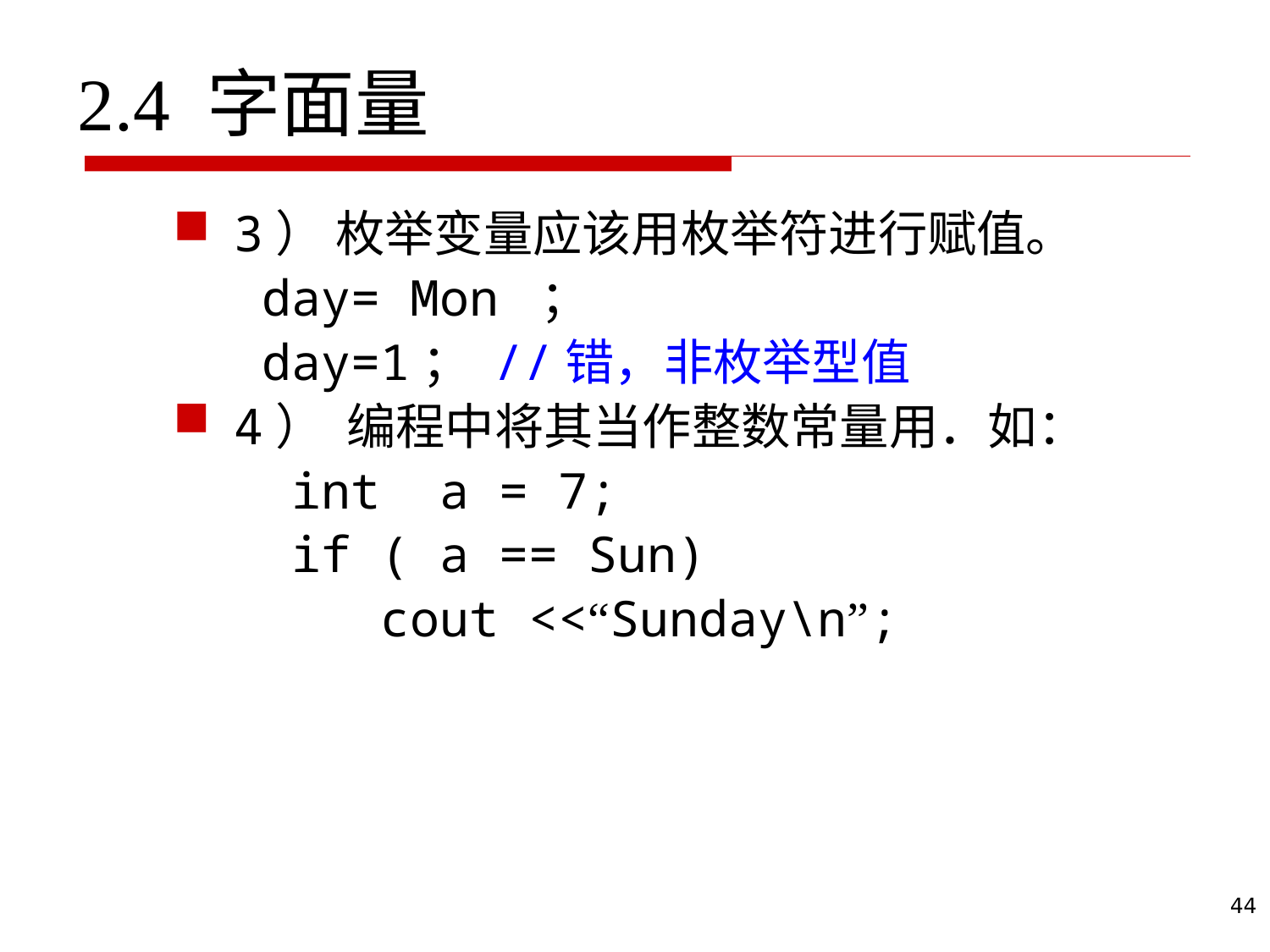

# 2.4 字面量
3） 枚举变量应该用枚举符进行赋值。
   day= Mon ；
   day=1； //错，非枚举型值
4）  编程中将其当作整数常量用．如：
    int  a = 7;
    if ( a == Sun)
       cout <<“Sunday\n”;

44